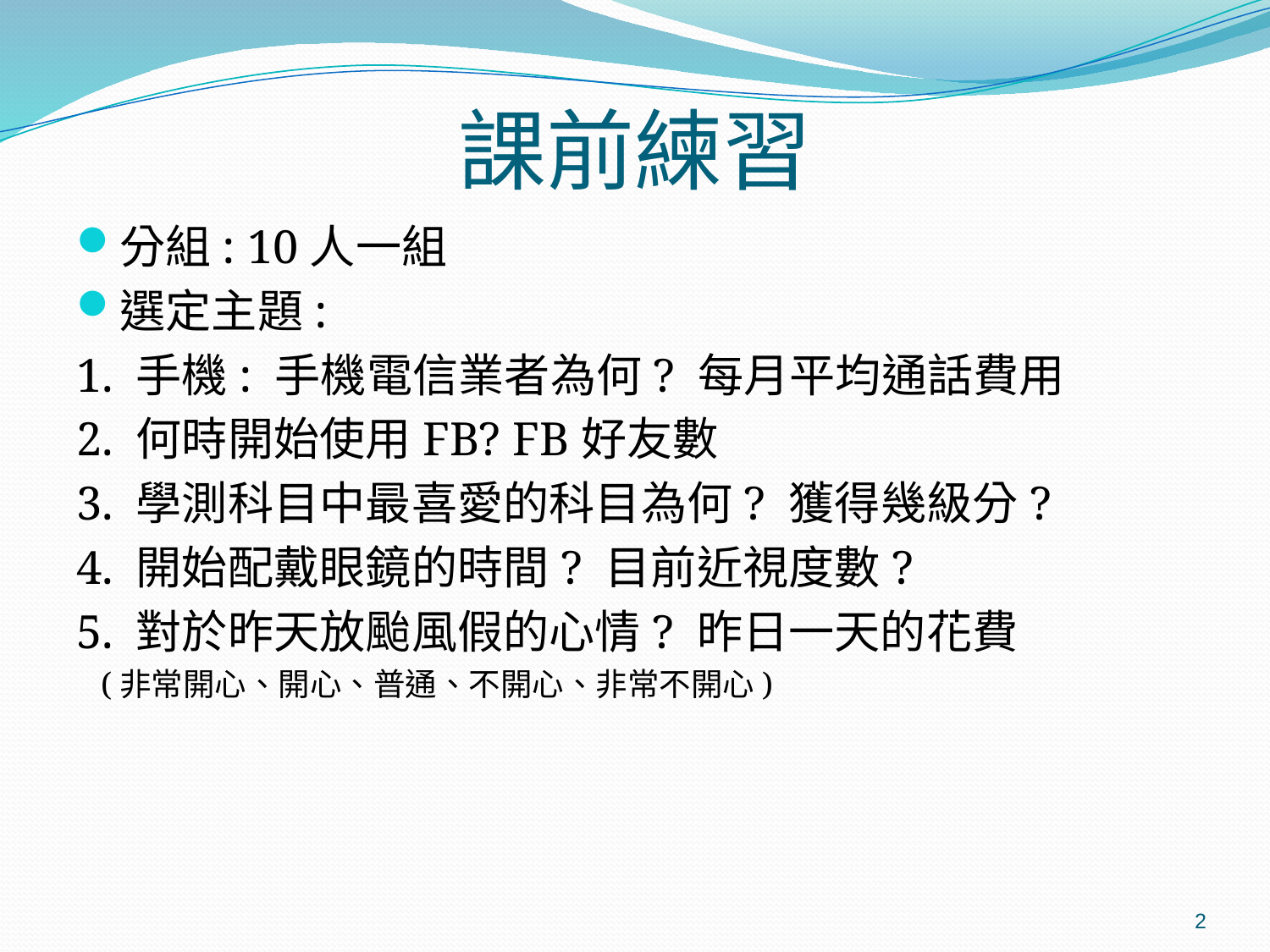

# 課前練習
分組: 10人一組
選定主題:
1. 手機: 手機電信業者為何? 每月平均通話費用
2. 何時開始使用FB? FB好友數
3. 學測科目中最喜愛的科目為何? 獲得幾級分?
4. 開始配戴眼鏡的時間? 目前近視度數?
5. 對於昨天放颱風假的心情? 昨日一天的花費
   (非常開心、開心、普通、不開心、非常不開心)

2